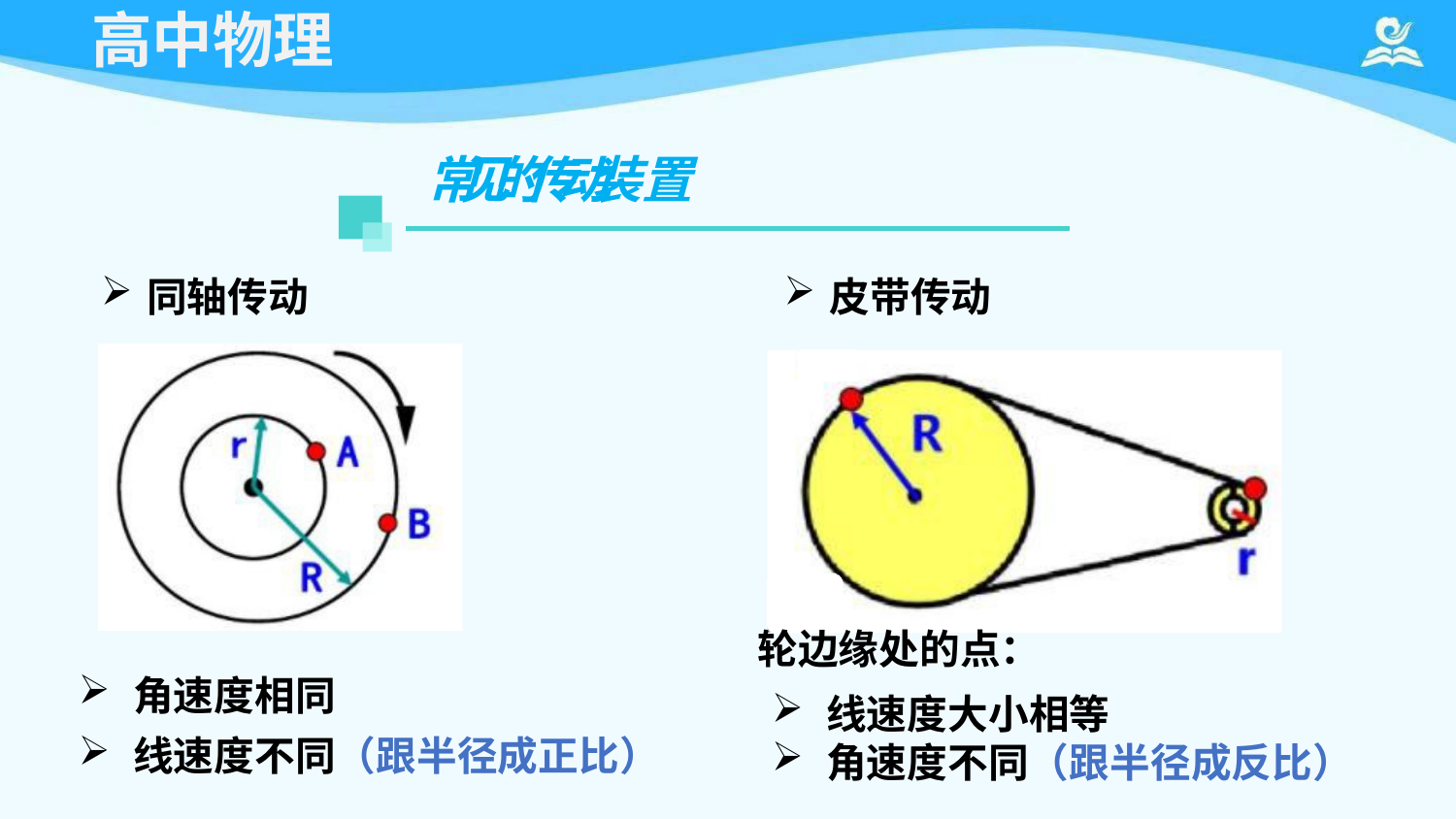

# 高中物理
常见的传动装置

同轴传动
皮带传动

轮边缘处的点：
线速度大小相等
角速度不同（跟半径成反比）
角速度相同
线速度不同（跟半径成正比）